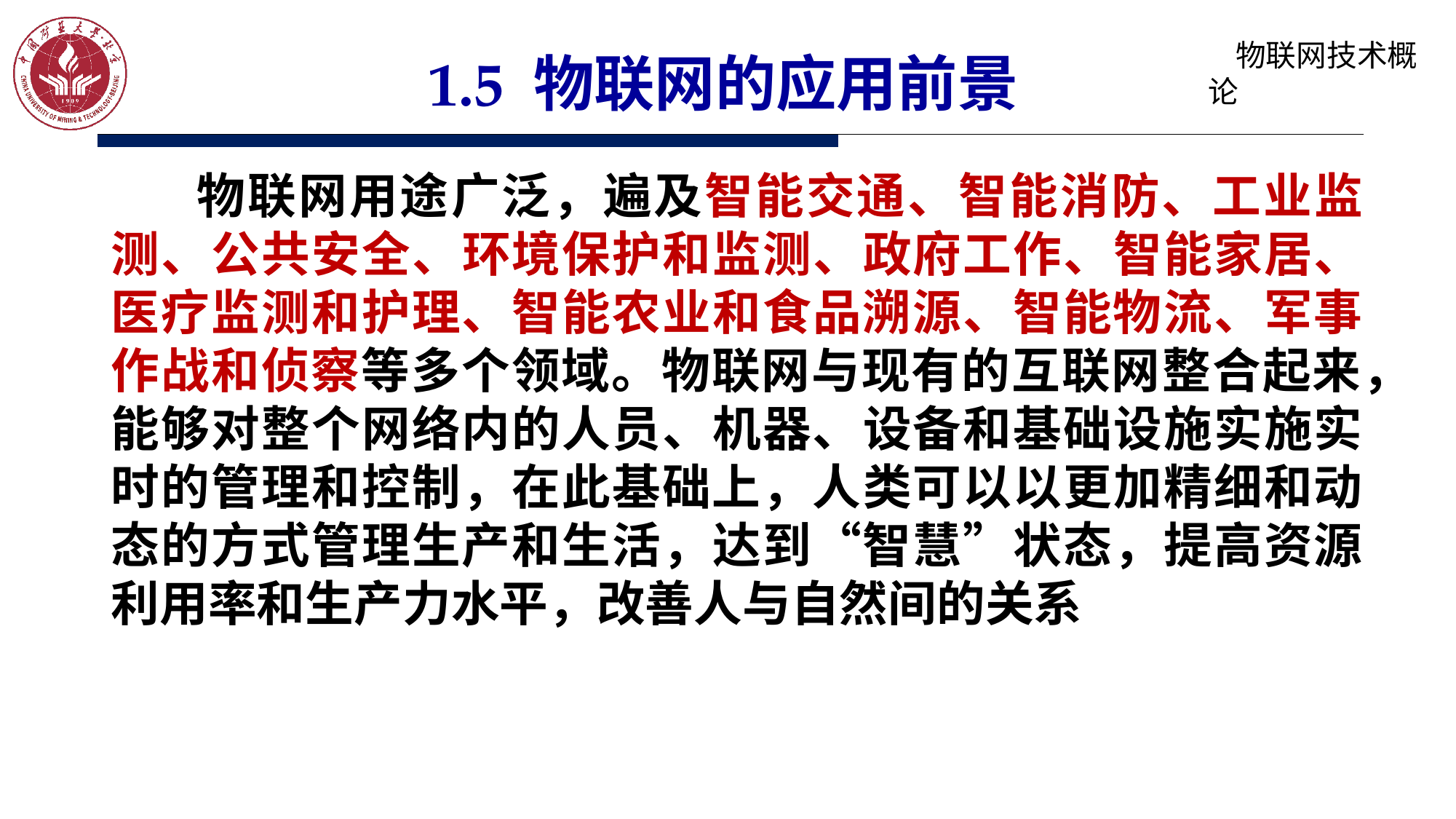

# 1.5 物联网的应用前景
物联网用途广泛，遍及智能交通、智能消防、工业监测、公共安全、环境保护和监测、政府工作、智能家居、医疗监测和护理、智能农业和食品溯源、智能物流、军事作战和侦察等多个领域。物联网与现有的互联网整合起来，能够对整个网络内的人员、机器、设备和基础设施实施实时的管理和控制，在此基础上，人类可以以更加精细和动态的方式管理生产和生活，达到“智慧”状态，提高资源利用率和生产力水平，改善人与自然间的关系